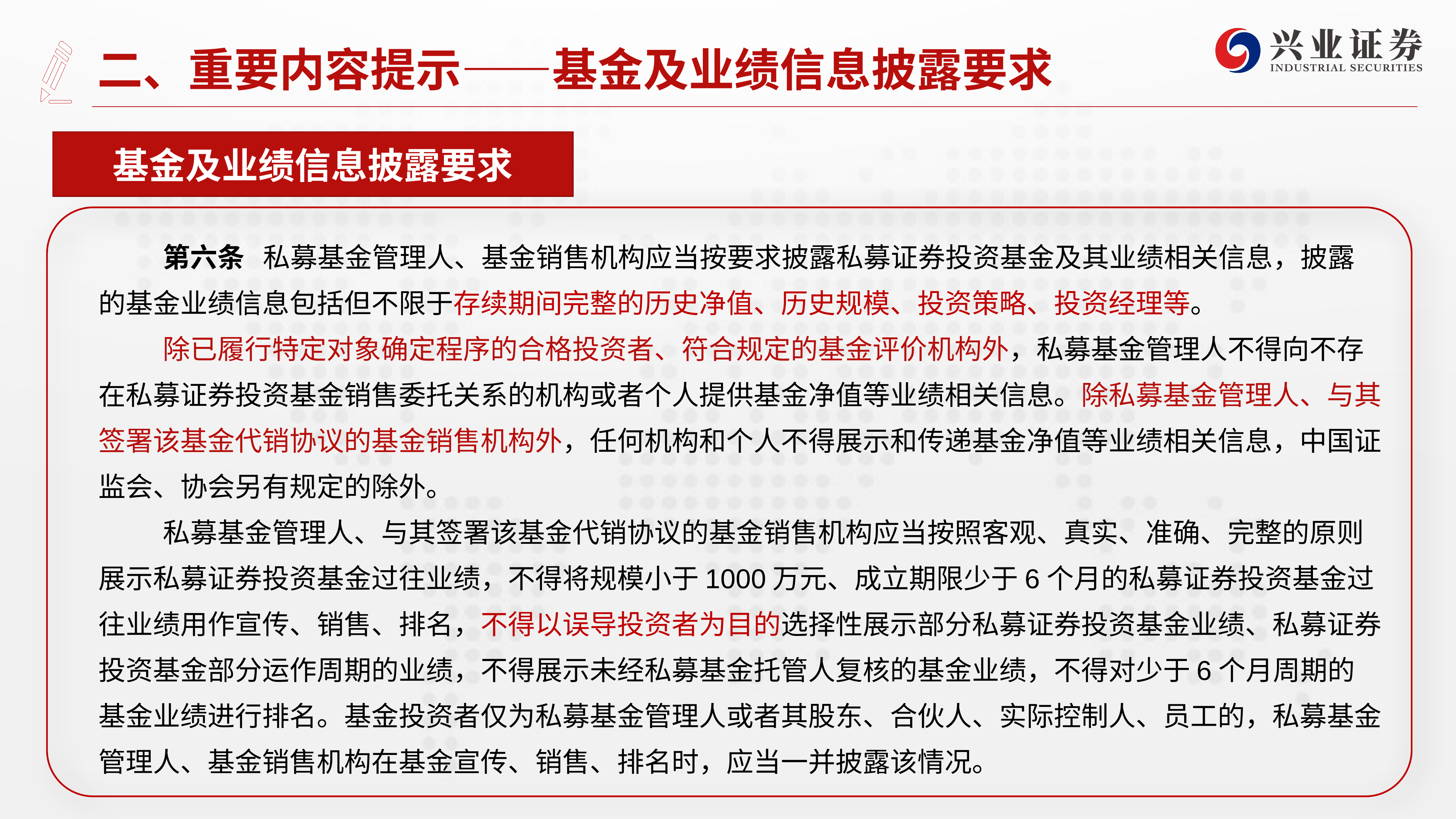

# 二、重要内容提示——基金及业绩信息披露要求
基金及业绩信息披露要求

第六条   私募基金管理人、基金销售机构应当按要求披露私募证券投资基金及其业绩相关信息，披露的基金业绩信息包括但不限于存续期间完整的历史净值、历史规模、投资策略、投资经理等。
除已履行特定对象确定程序的合格投资者、符合规定的基金评价机构外，私募基金管理人不得向不存在私募证券投资基金销售委托关系的机构或者个人提供基金净值等业绩相关信息。除私募基金管理人、与其签署该基金代销协议的基金销售机构外，任何机构和个人不得展示和传递基金净值等业绩相关信息，中国证监会、协会另有规定的除外。
私募基金管理人、与其签署该基金代销协议的基金销售机构应当按照客观、真实、准确、完整的原则展示私募证券投资基金过往业绩，不得将规模小于1000万元、成立期限少于6个月的私募证券投资基金过往业绩用作宣传、销售、排名，不得以误导投资者为目的选择性展示部分私募证券投资基金业绩、私募证券投资基金部分运作周期的业绩，不得展示未经私募基金托管人复核的基金业绩，不得对少于6个月周期的基金业绩进行排名。基金投资者仅为私募基金管理人或者其股东、合伙人、实际控制人、员工的，私募基金管理人、基金销售机构在基金宣传、销售、排名时，应当一并披露该情况。